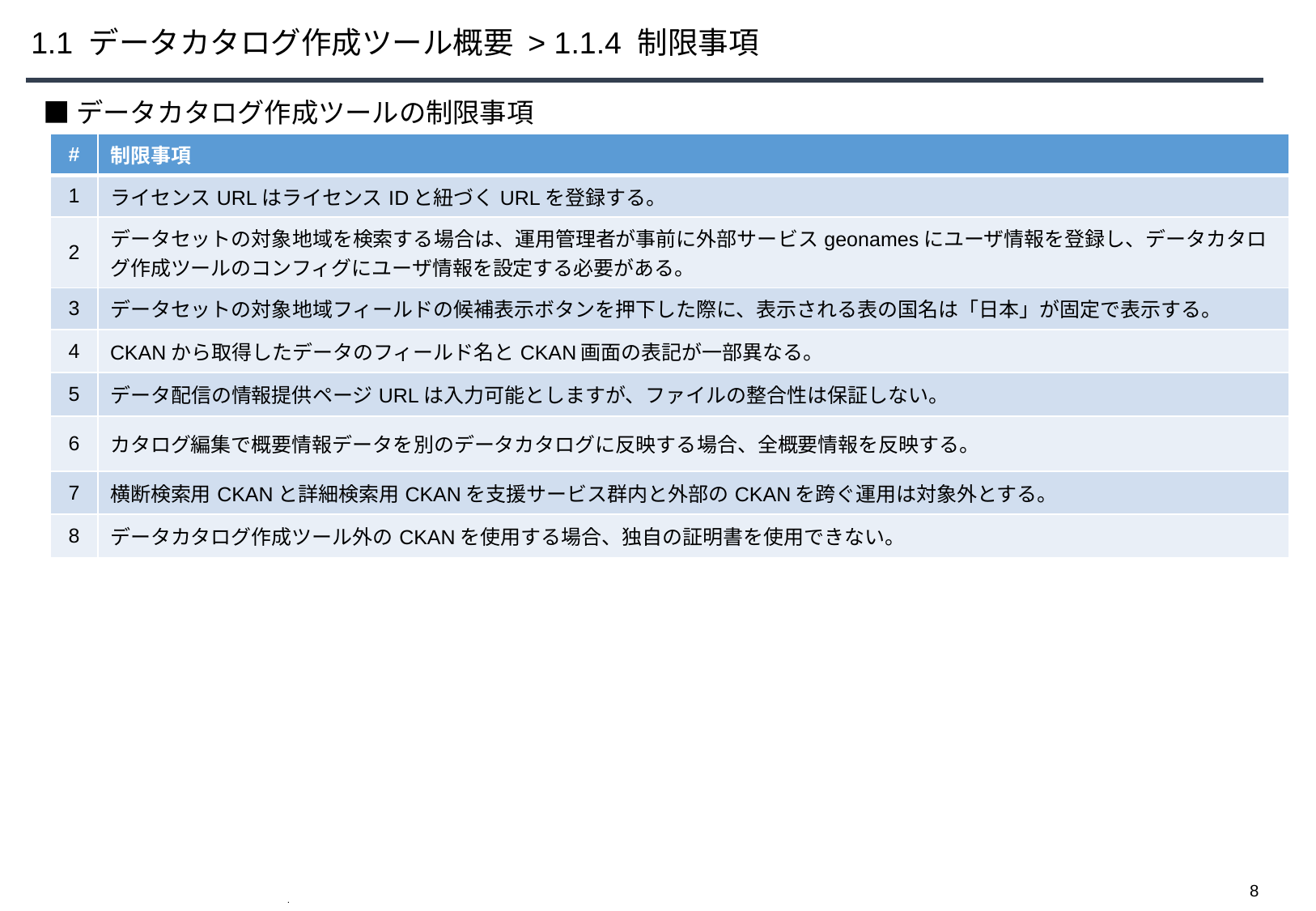

# 1.1 データカタログ作成ツール概要 > 1.1.4 制限事項
■データカタログ作成ツールの制限事項
| # | 制限事項 |
| --- | --- |
| 1 | ライセンスURLはライセンスIDと紐づくURLを登録する。 |
| 2 | データセットの対象地域を検索する場合は、運用管理者が事前に外部サービスgeonamesにユーザ情報を登録し、データカタログ作成ツールのコンフィグにユーザ情報を設定する必要がある。 |
| 3 | データセットの対象地域フィールドの候補表示ボタンを押下した際に、表示される表の国名は「日本」が固定で表示する。 |
| 4 | CKANから取得したデータのフィールド名とCKAN画面の表記が一部異なる。 |
| 5 | データ配信の情報提供ページURLは入力可能としますが、ファイルの整合性は保証しない。 |
| 6 | カタログ編集で概要情報データを別のデータカタログに反映する場合、全概要情報を反映する。 |
| 7 | 横断検索用CKANと詳細検索用CKANを支援サービス群内と外部のCKANを跨ぐ運用は対象外とする。 |
| 8 | データカタログ作成ツール外のCKANを使用する場合、独自の証明書を使用できない。 |